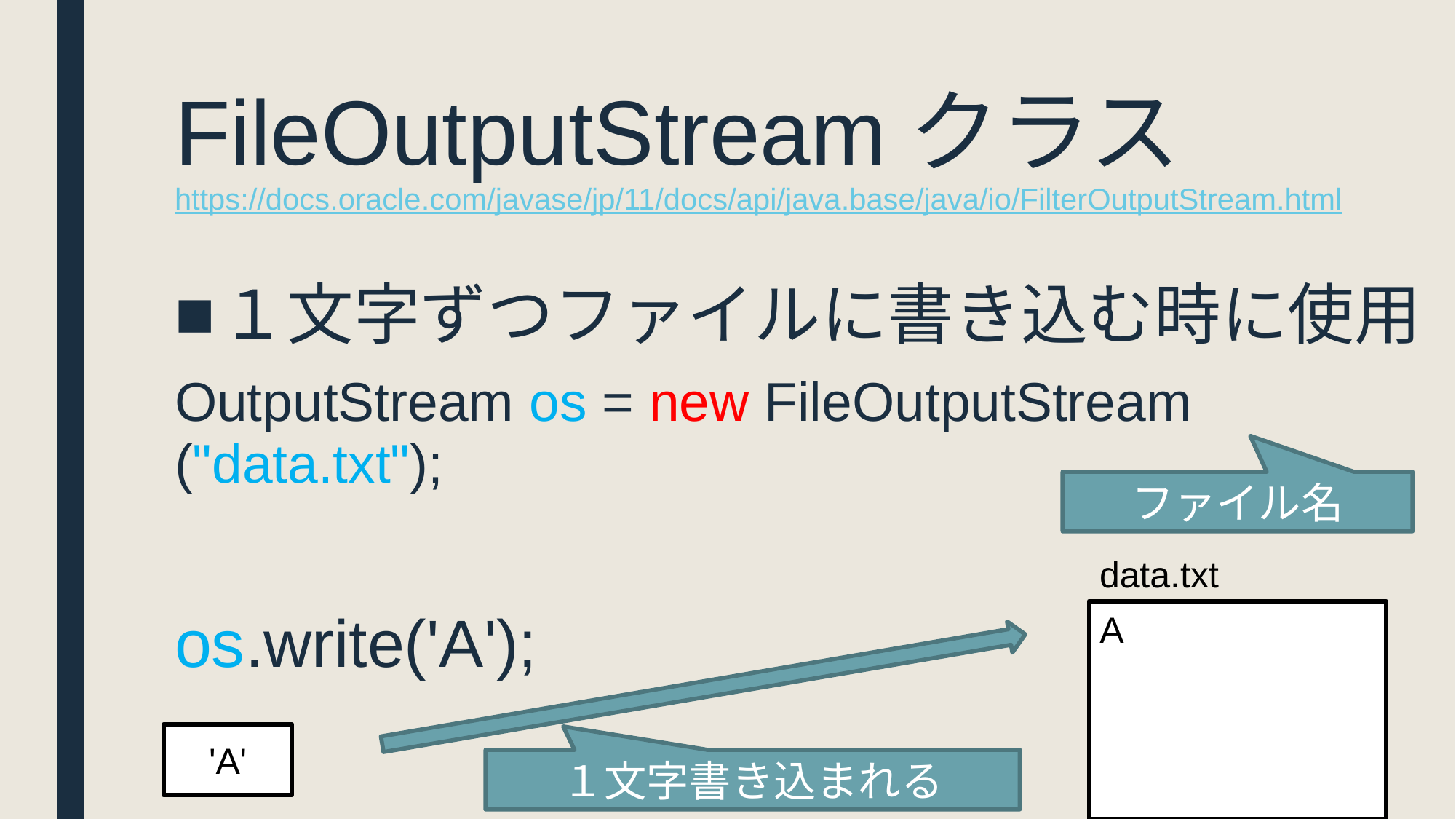

# FileOutputStreamクラス https://docs.oracle.com/javase/jp/11/docs/api/java.base/java/io/FilterOutputStream.html
１文字ずつファイルに書き込む時に使用
OutputStream os = new FileOutputStream ("data.txt");

os.write('A');
ファイル名
data.txt
A

'A'
１文字書き込まれる